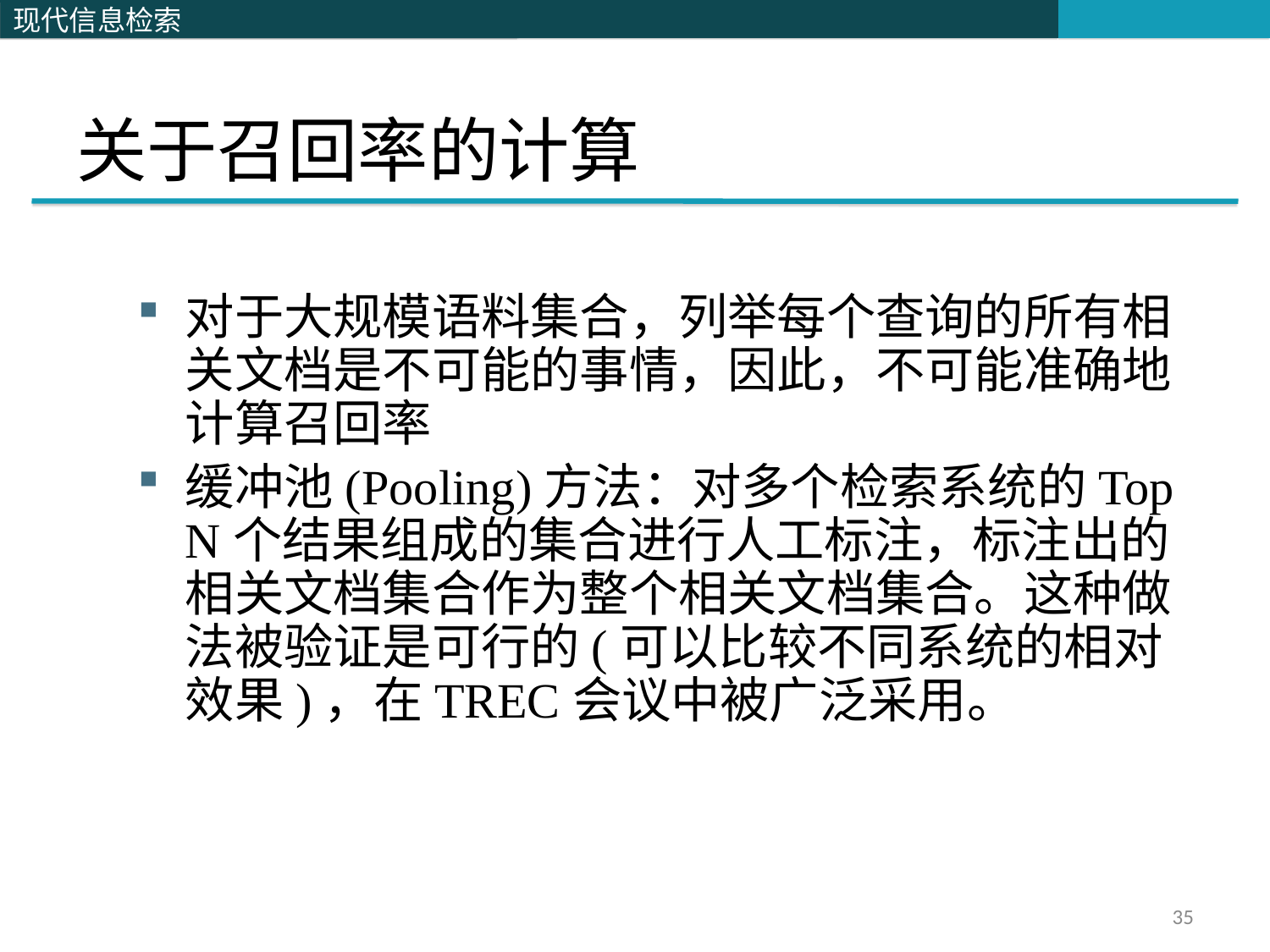

# 关于召回率的计算
对于大规模语料集合，列举每个查询的所有相关文档是不可能的事情，因此，不可能准确地计算召回率
缓冲池(Pooling)方法：对多个检索系统的Top N个结果组成的集合进行人工标注，标注出的相关文档集合作为整个相关文档集合。这种做法被验证是可行的(可以比较不同系统的相对效果)，在TREC会议中被广泛采用。

35